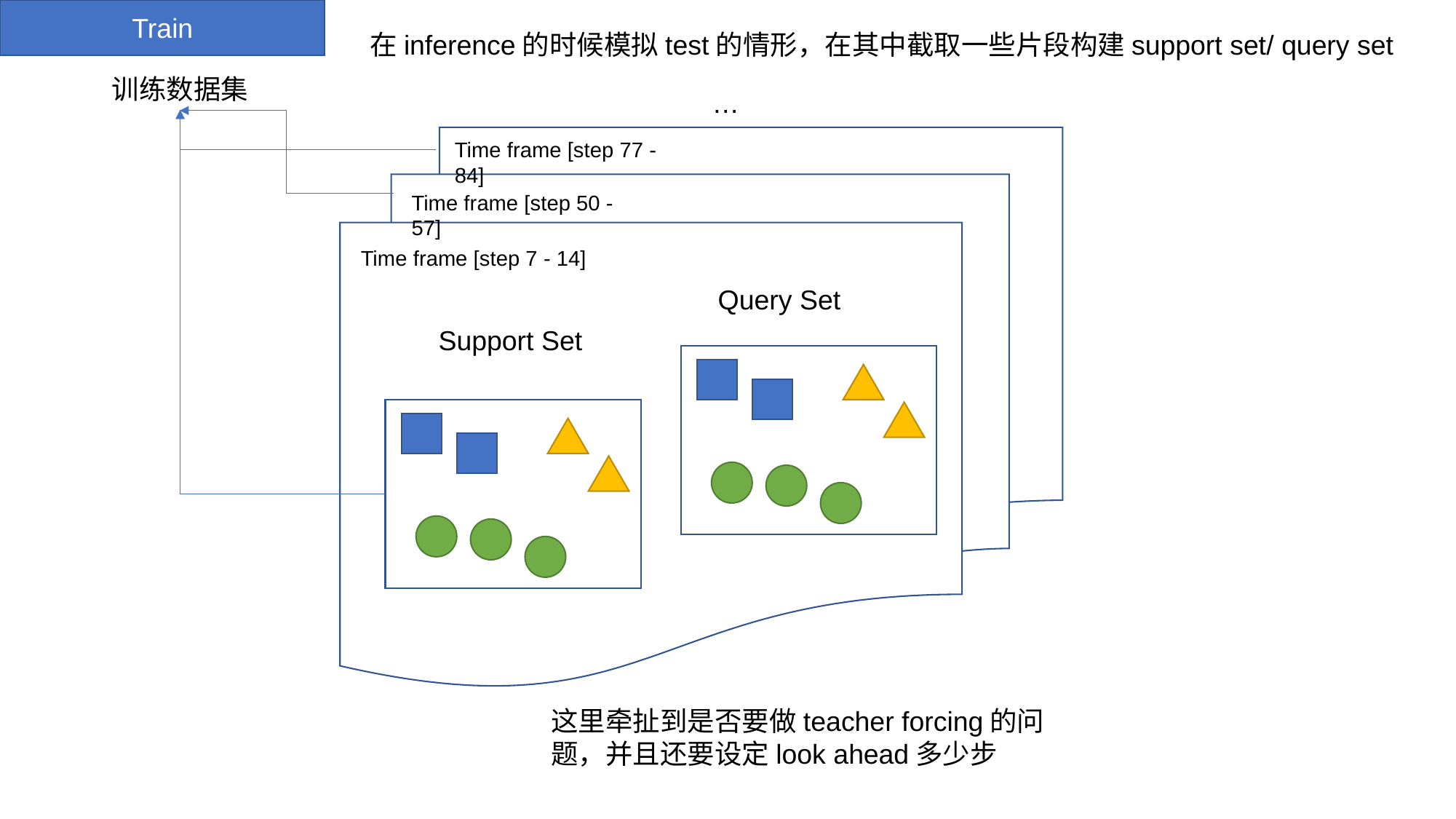

Train
在inference的时候模拟test的情形，在其中截取一些片段构建support set/ query set
训练数据集
…

Time frame [step 77 - 84]

Time frame [step 50 - 57]
Time frame [step 7 - 14]
Query Set
Support Set

这里牵扯到是否要做teacher forcing的问题，并且还要设定look ahead多少步